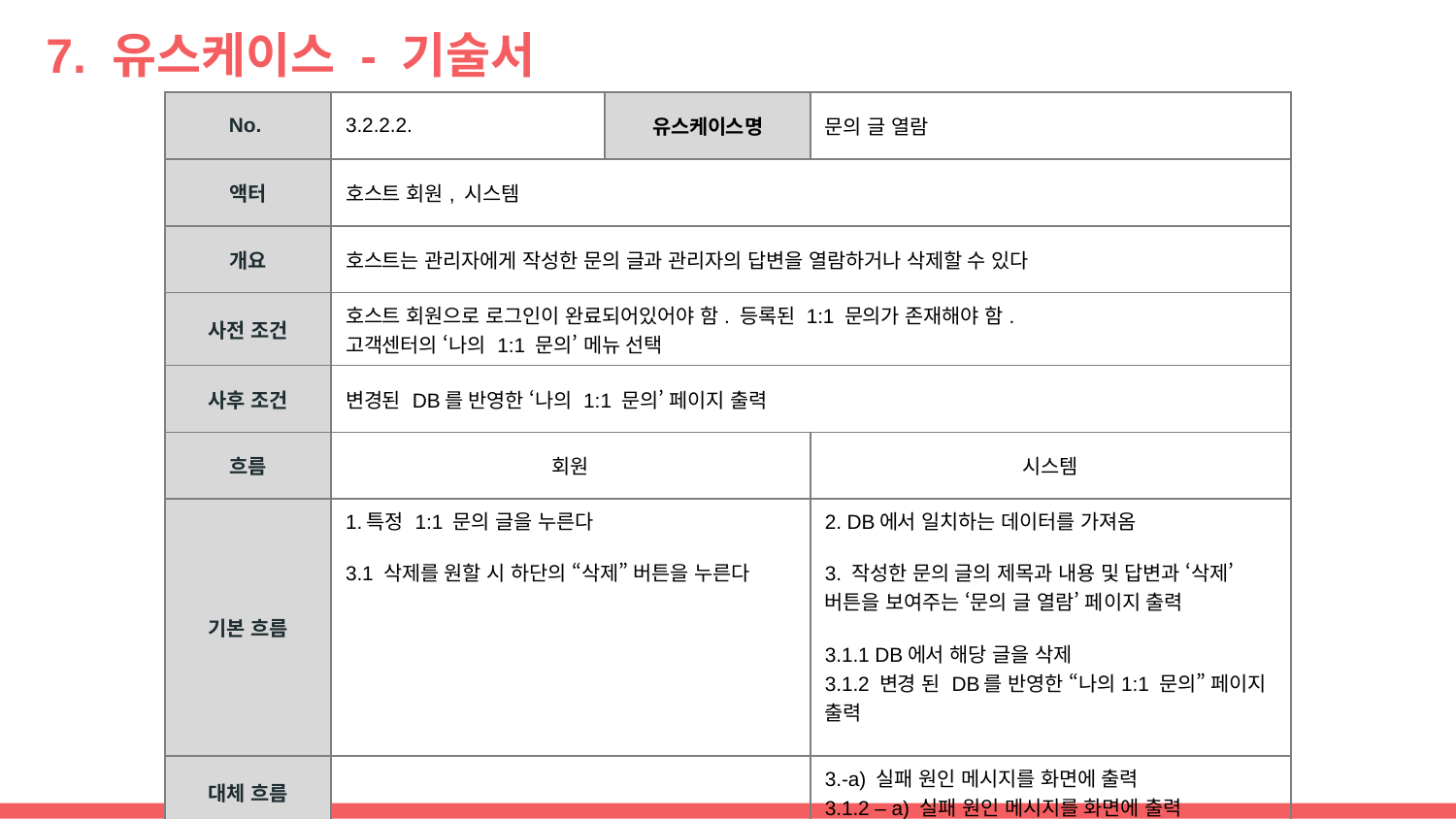

# 7. 유스케이스 - 기술서
| No. | 3.2.2.2. | 유스케이스명 | 문의 글 열람 |
| --- | --- | --- | --- |
| 액터 | 호스트 회원, 시스템 |  |  |
| 개요 | 호스트는 관리자에게 작성한 문의 글과 관리자의 답변을 열람하거나 삭제할 수 있다 |  |  |
| 사전 조건 | 호스트 회원으로 로그인이 완료되어있어야 함. 등록된 1:1 문의가 존재해야 함. 고객센터의 ‘나의 1:1 문의’ 메뉴 선택 |  |  |
| 사후 조건 | 변경된 DB를 반영한 ‘나의 1:1 문의’ 페이지 출력 |  |  |
| 흐름 | 회원 |  | 시스템 |
| 기본 흐름 | 1.특정 1:1 문의 글을 누른다 3.1 삭제를 원할 시 하단의 “삭제” 버튼을 누른다 |  | 2. DB에서 일치하는 데이터를 가져옴 3. 작성한 문의 글의 제목과 내용 및 답변과 ‘삭제’ 버튼을 보여주는 ‘문의 글 열람’ 페이지 출력 3.1.1 DB에서 해당 글을 삭제 3.1.2 변경 된 DB를 반영한 “나의1:1 문의” 페이지 출력 |
| 대체 흐름 |  |  | 3.-a) 실패 원인 메시지를 화면에 출력 3.1.2 – a) 실패 원인 메시지를 화면에 출력 |